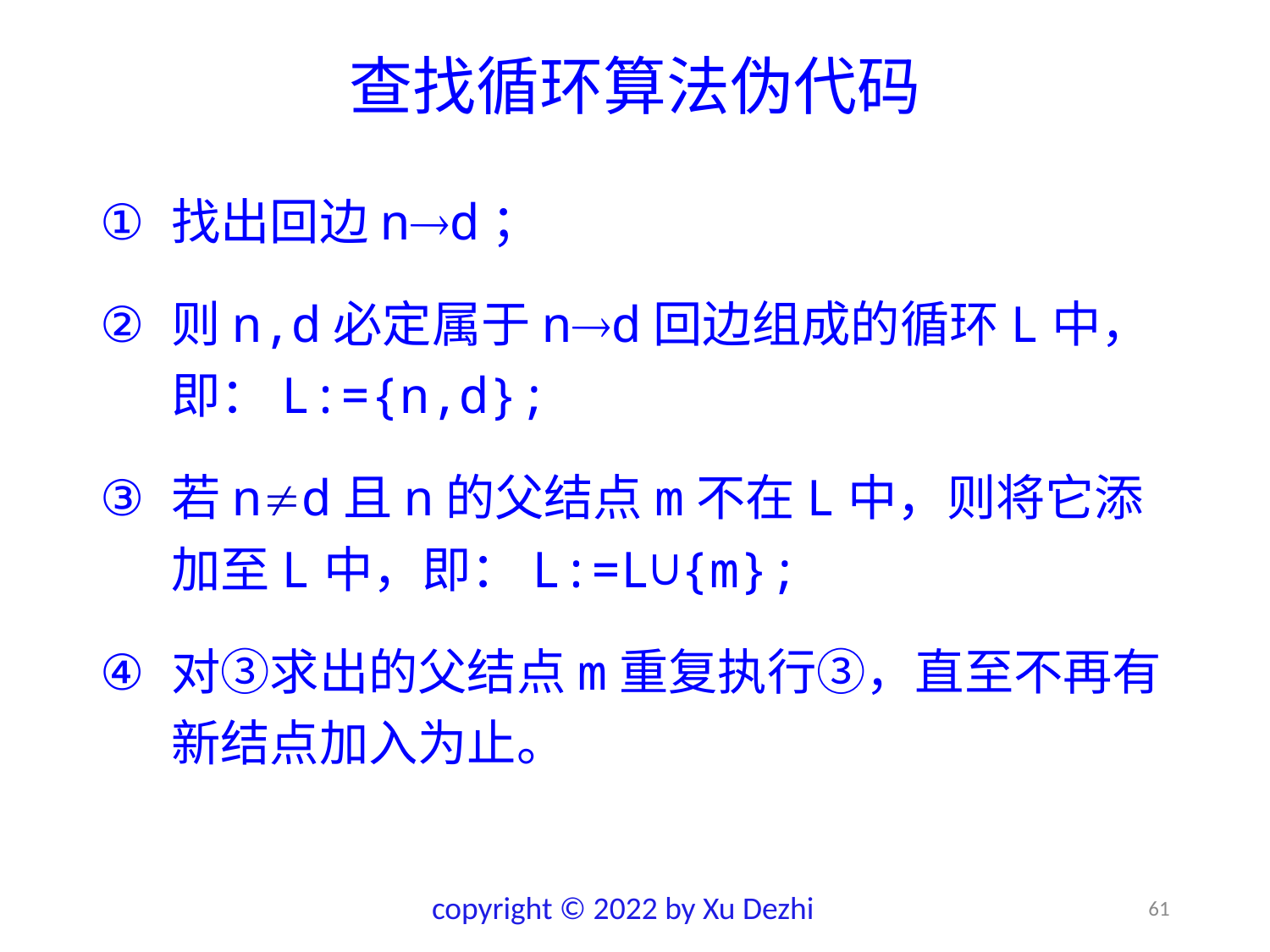

# 查找循环算法伪代码
找出回边n→d；
则n,d必定属于n→d回边组成的循环L中，即：L:={n,d};
若n≠d且n的父结点m不在L中，则将它添加至L中，即：L:=L∪{m};
对③求出的父结点m重复执行③，直至不再有新结点加入为止。
copyright © 2022 by Xu Dezhi
61